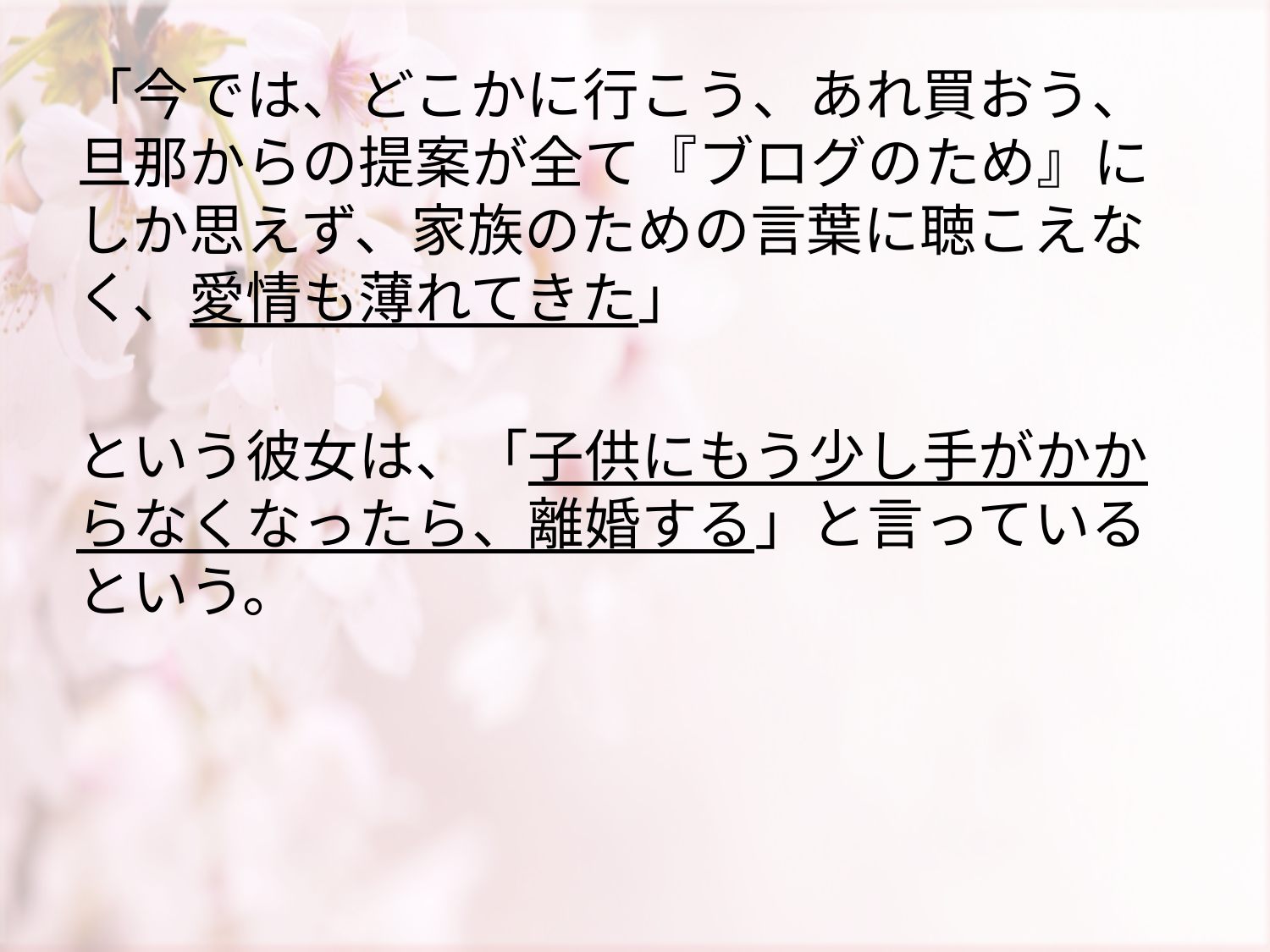

「今では、どこかに行こう、あれ買おう、旦那からの提案が全て『ブログのため』にしか思えず、家族のための言葉に聴こえなく、愛情も薄れてきた」

という彼女は、「子供にもう少し手がかからなくなったら、離婚する」と言っているという。